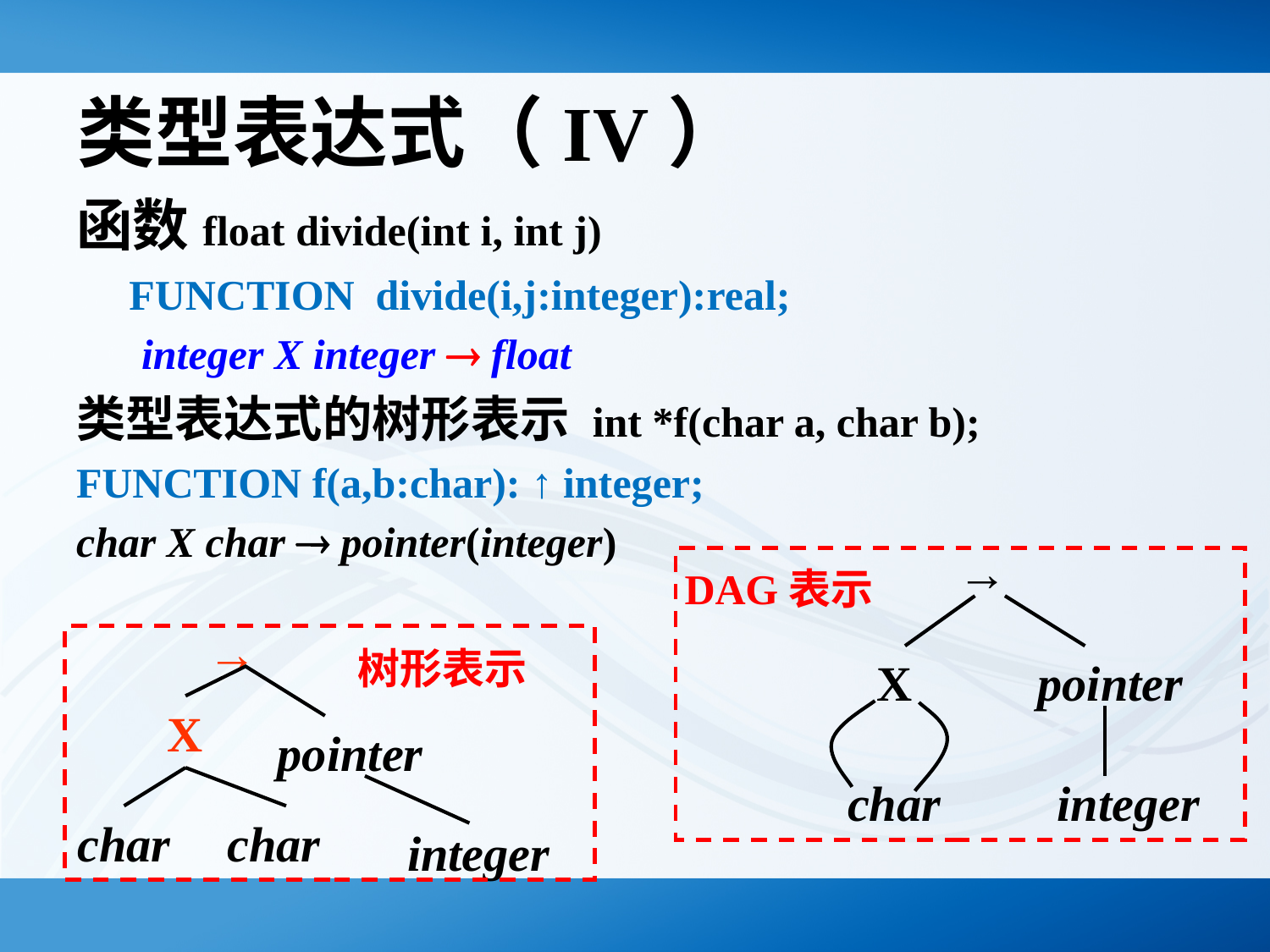

# 类型表达式（IV）
函数float divide(int i, int j)
     FUNCTION  divide(i,j:integer):real;
        integer X integer → float
类型表达式的树形表示 int *f(char a, char b);
FUNCTION f(a,b:char): ↑ integer;
char X char → pointer(integer)
→

DAG表示
→

树形表示
X
pointer
X

pointer
char
integer
char
char
integer